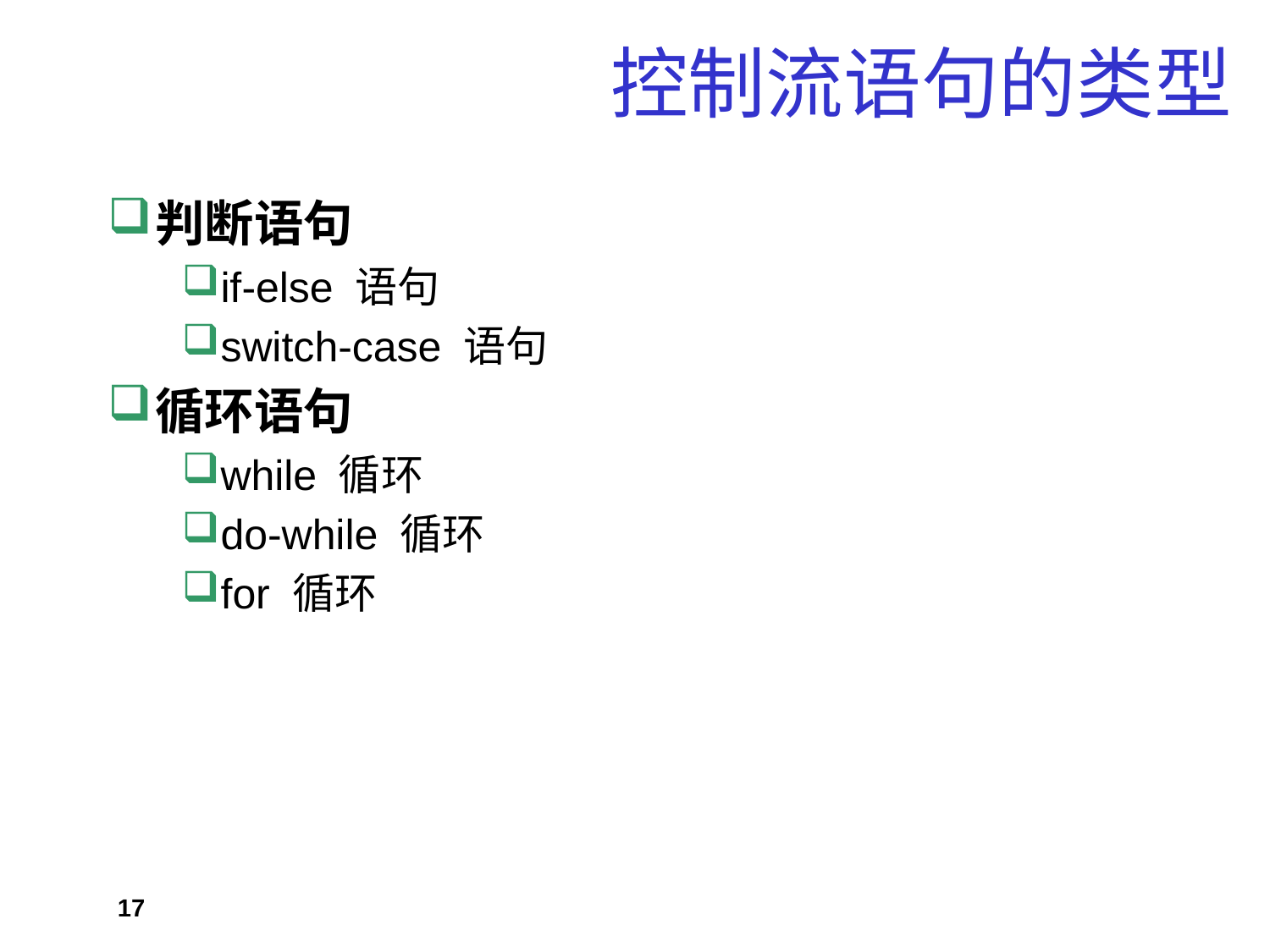

# 控制流语句的类型
判断语句
if-else 语句
switch-case 语句
循环语句
while 循环
do-while 循环
for 循环
17